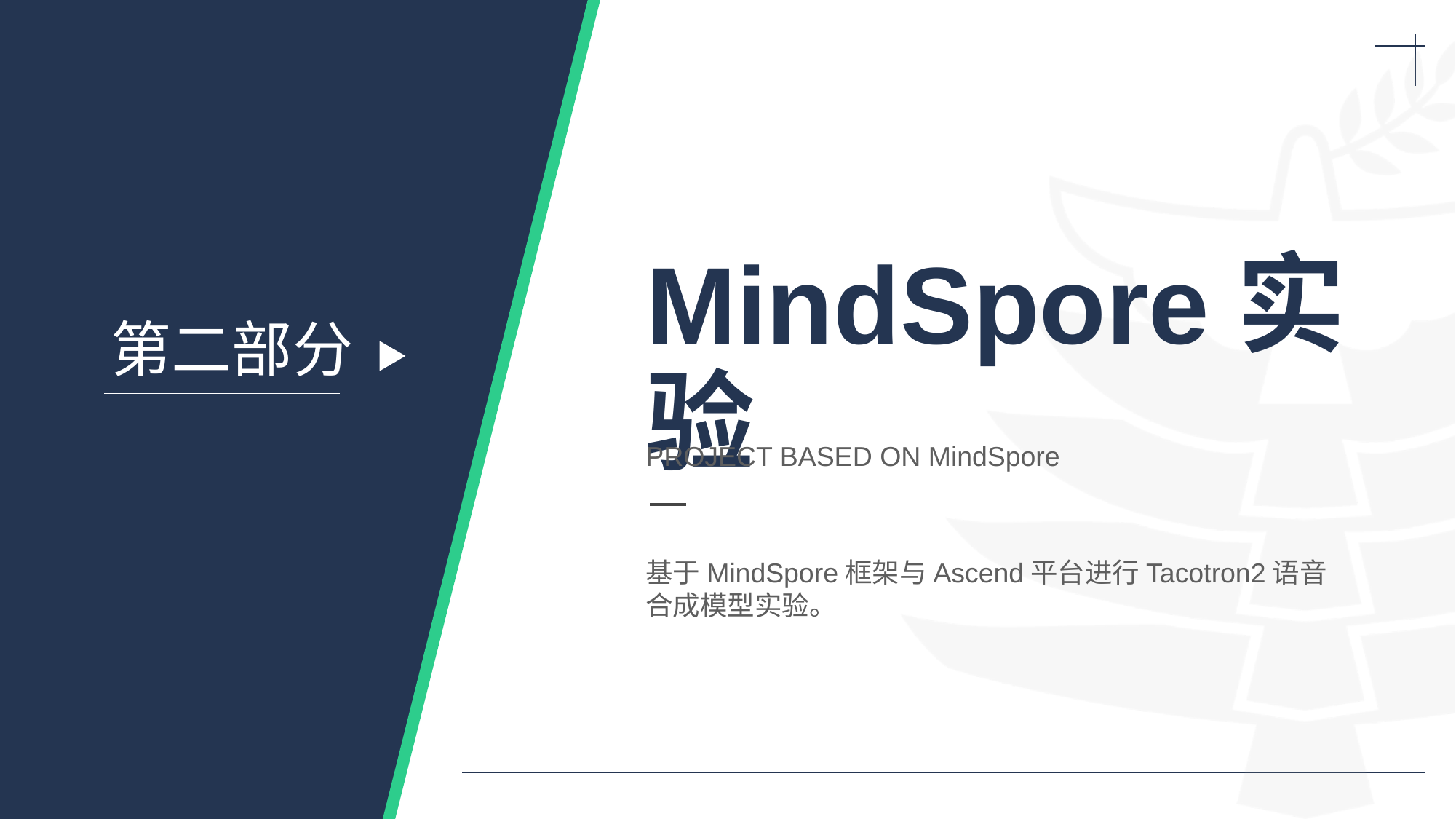

# MindSpore实验
PROJECT BASED ON MindSpore
基于MindSpore框架与Ascend平台进行Tacotron2语音合成模型实验。